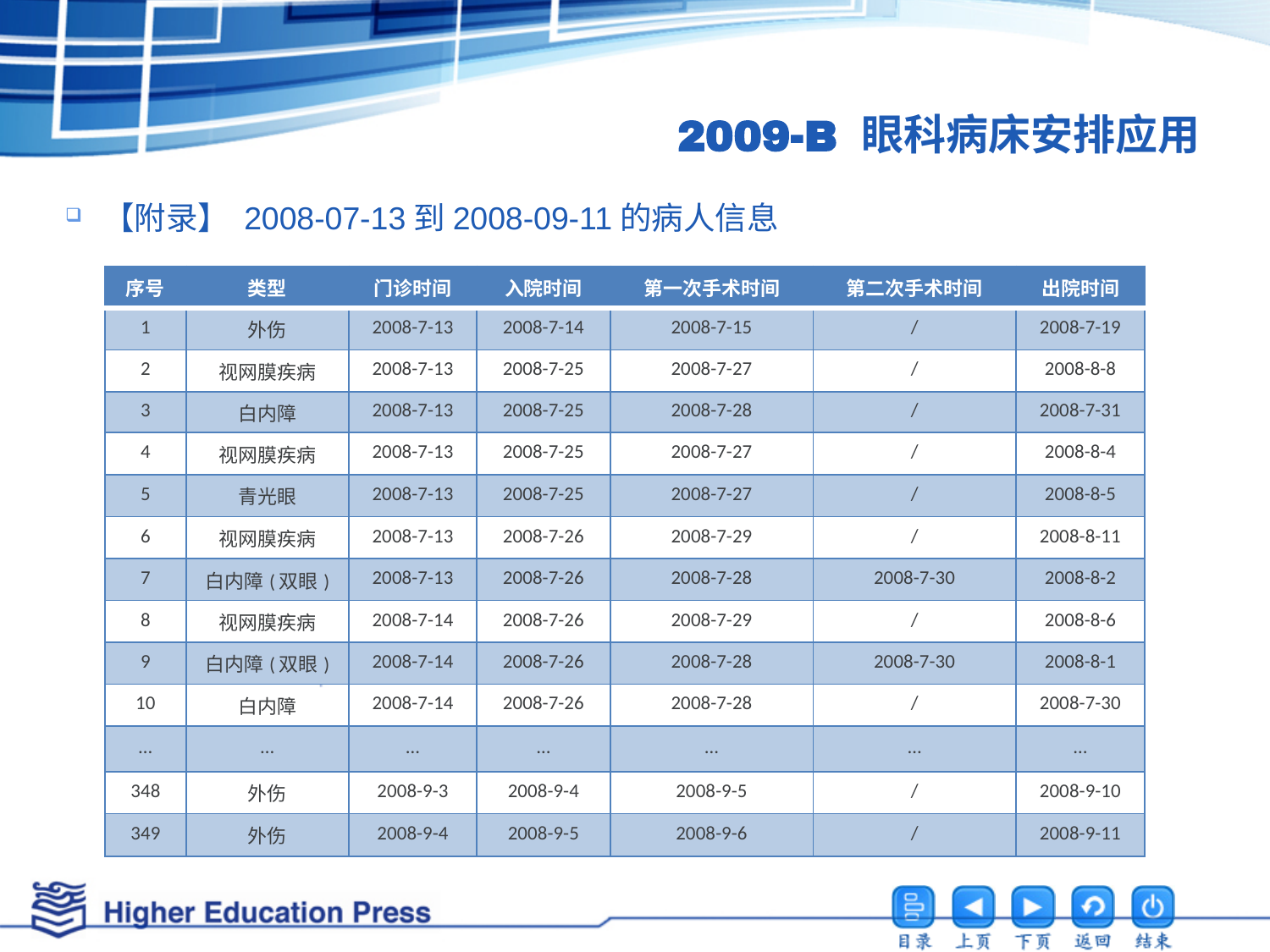

# 2009-B 眼科病床安排应用
【附录】 2008-07-13到2008-09-11的病人信息

| 序号 | 类型 | 门诊时间 | 入院时间 | 第一次手术时间 | 第二次手术时间 | 出院时间 |
| --- | --- | --- | --- | --- | --- | --- |
| 1 | 外伤 | 2008-7-13 | 2008-7-14 | 2008-7-15 | / | 2008-7-19 |
| 2 | 视网膜疾病 | 2008-7-13 | 2008-7-25 | 2008-7-27 | / | 2008-8-8 |
| 3 | 白内障 | 2008-7-13 | 2008-7-25 | 2008-7-28 | / | 2008-7-31 |
| 4 | 视网膜疾病 | 2008-7-13 | 2008-7-25 | 2008-7-27 | / | 2008-8-4 |
| 5 | 青光眼 | 2008-7-13 | 2008-7-25 | 2008-7-27 | / | 2008-8-5 |
| 6 | 视网膜疾病 | 2008-7-13 | 2008-7-26 | 2008-7-29 | / | 2008-8-11 |
| 7 | 白内障(双眼) | 2008-7-13 | 2008-7-26 | 2008-7-28 | 2008-7-30 | 2008-8-2 |
| 8 | 视网膜疾病 | 2008-7-14 | 2008-7-26 | 2008-7-29 | / | 2008-8-6 |
| 9 | 白内障(双眼) | 2008-7-14 | 2008-7-26 | 2008-7-28 | 2008-7-30 | 2008-8-1 |
| 10 | 白内障 | 2008-7-14 | 2008-7-26 | 2008-7-28 | / | 2008-7-30 |
| … | … | … | … | … | … | … |
| 348 | 外伤 | 2008-9-3 | 2008-9-4 | 2008-9-5 | / | 2008-9-10 |
| 349 | 外伤 | 2008-9-4 | 2008-9-5 | 2008-9-6 | / | 2008-9-11 |